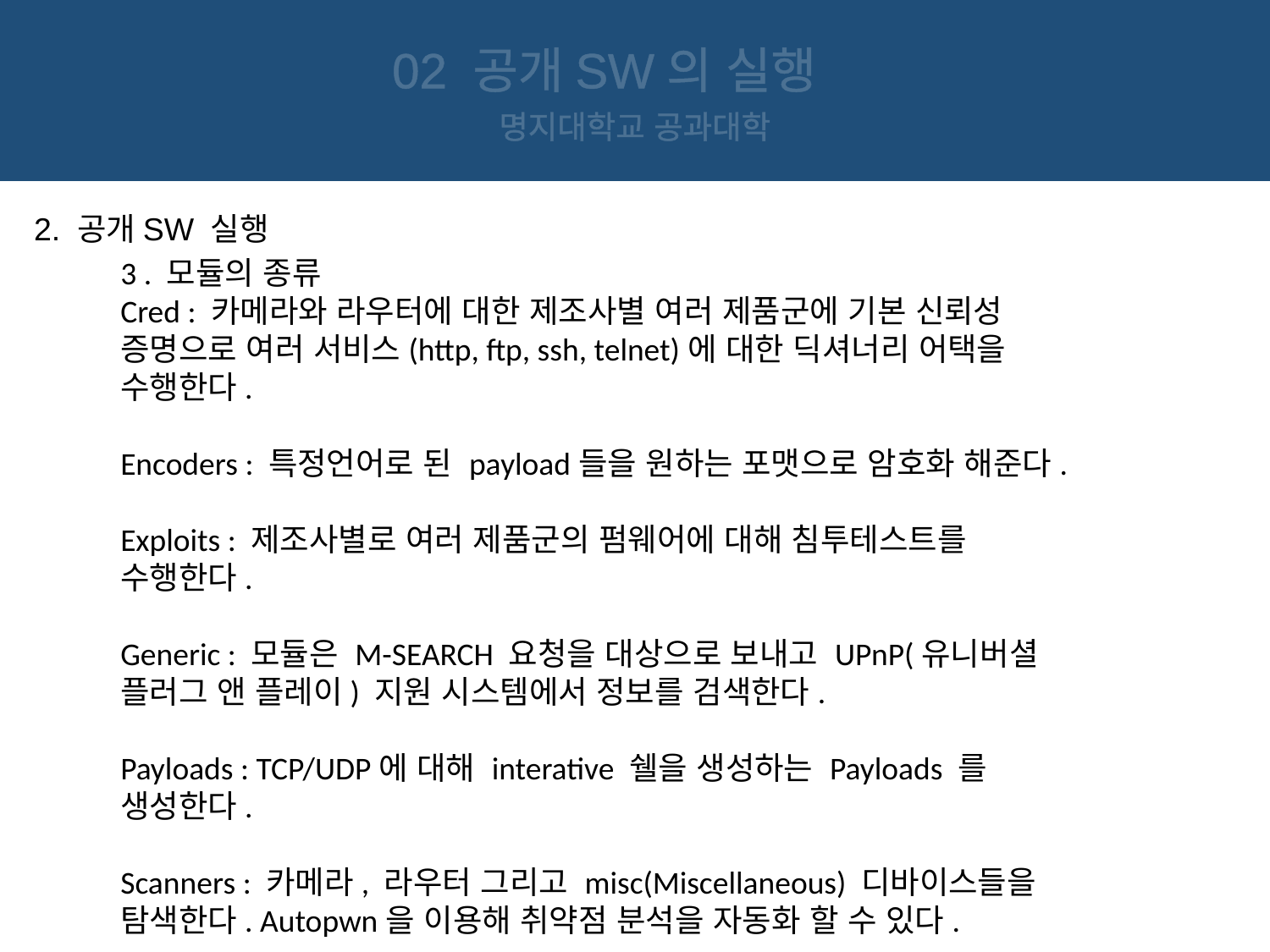

02 공개SW의 실행
명지대학교 공과대학
2. 공개SW 실행

3 . 모듈의 종류
Cred : 카메라와 라우터에 대한 제조사별 여러 제품군에 기본 신뢰성 증명으로 여러 서비스(http, ftp, ssh, telnet)에 대한 딕셔너리 어택을 수행한다.

Encoders : 특정언어로 된 payload들을 원하는 포맷으로 암호화 해준다.

Exploits : 제조사별로 여러 제품군의 펌웨어에 대해 침투테스트를 수행한다.

Generic : 모듈은 M-SEARCH 요청을 대상으로 보내고 UPnP(유니버셜 플러그 앤 플레이) 지원 시스템에서 정보를 검색한다.

Payloads : TCP/UDP에 대해 interative 쉘을 생성하는 Payloads 를 생성한다.

Scanners : 카메라, 라우터 그리고 misc(Miscellaneous) 디바이스들을 탐색한다. Autopwn을 이용해 취약점 분석을 자동화 할 수 있다.